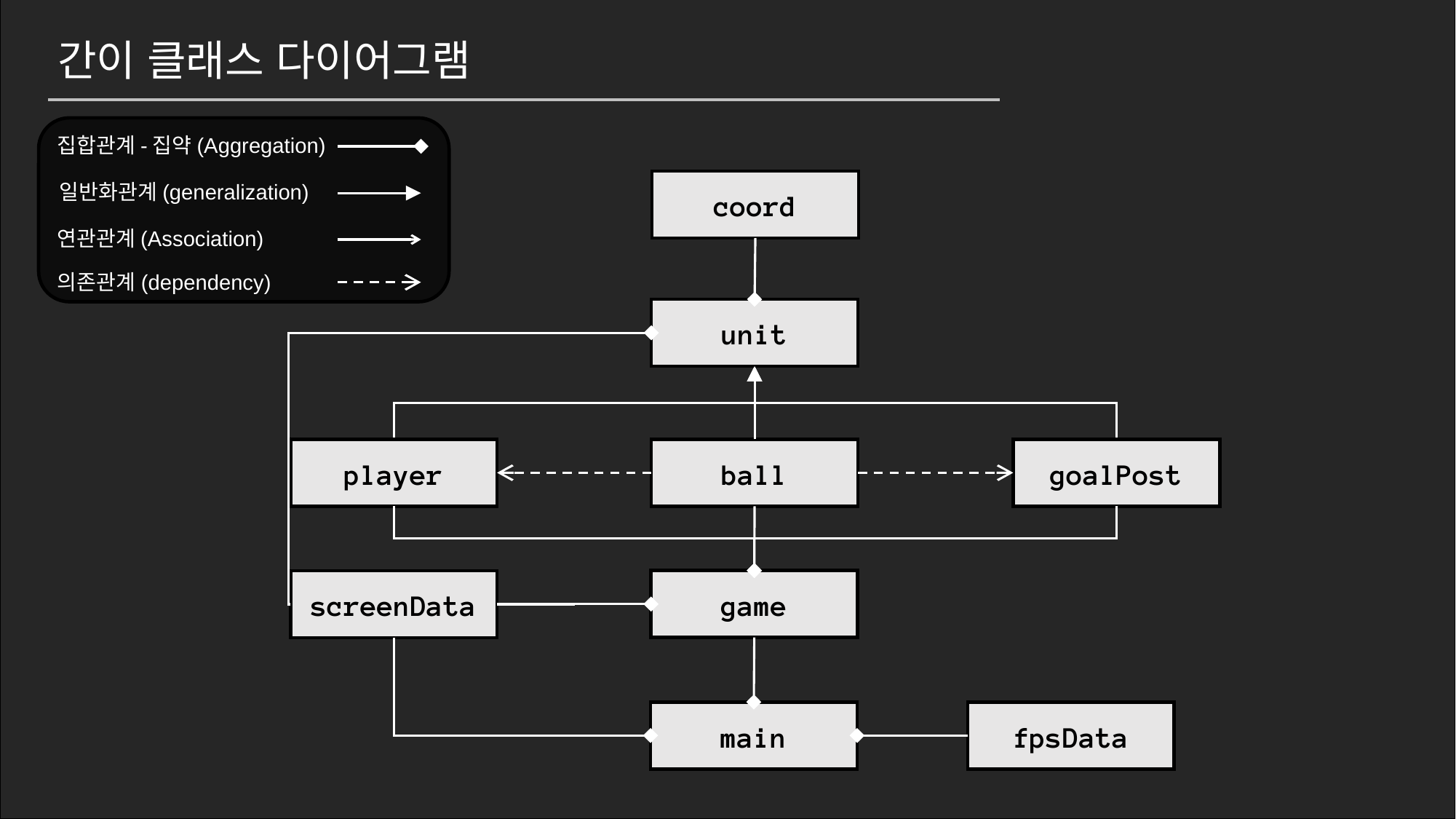

간이 클래스 다이어그램

집합관계-집약(Aggregation)
일반화관계(generalization)
연관관계(Association)
의존관계(dependency)
coord
unit
player
goalPost
ball
game
screenData
fpsData
main